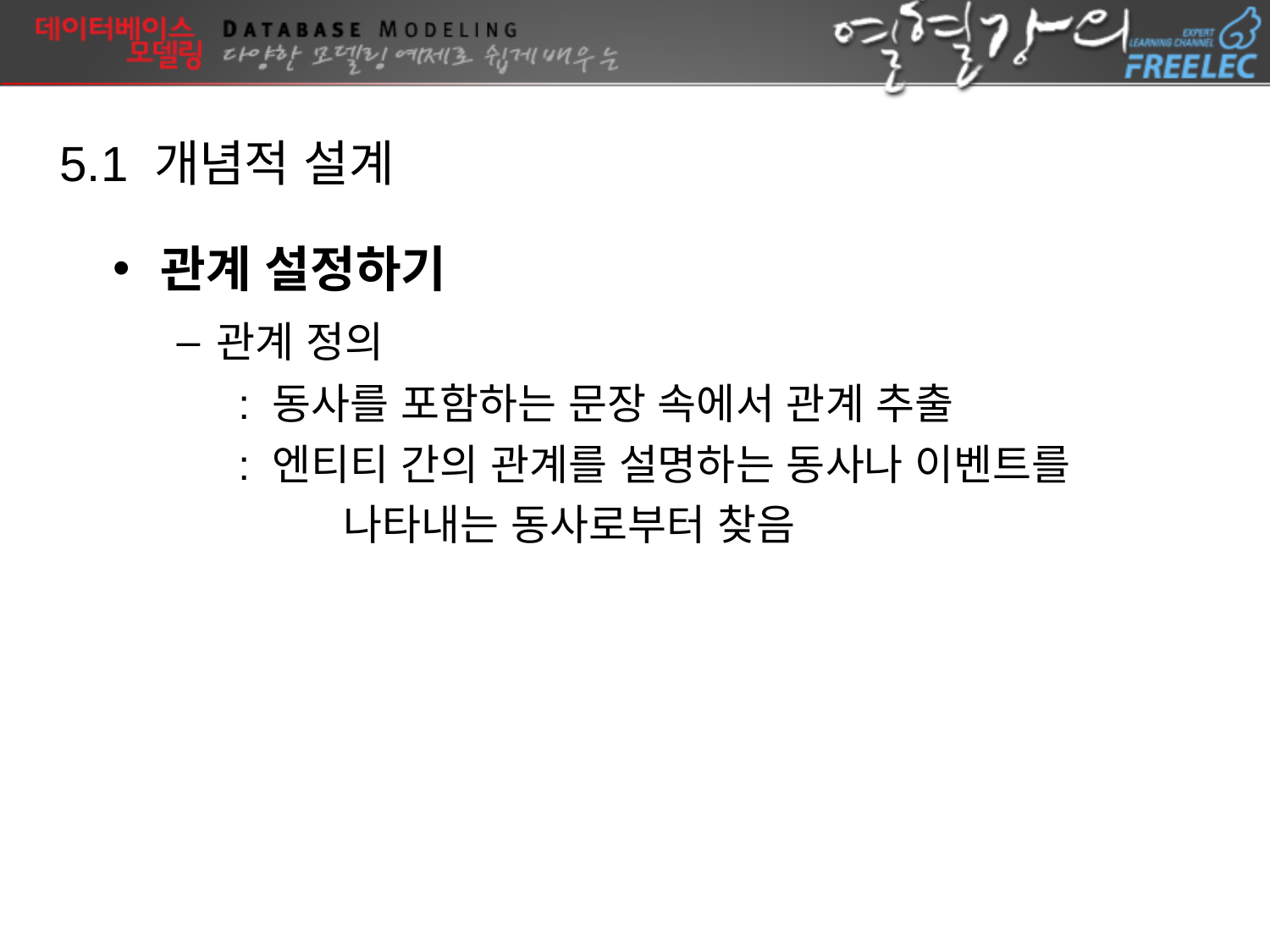

5.1 개념적 설계
관계 설정하기
관계 정의
 : 동사를 포함하는 문장 속에서 관계 추출
 : 엔티티 간의 관계를 설명하는 동사나 이벤트를
	나타내는 동사로부터 찾음